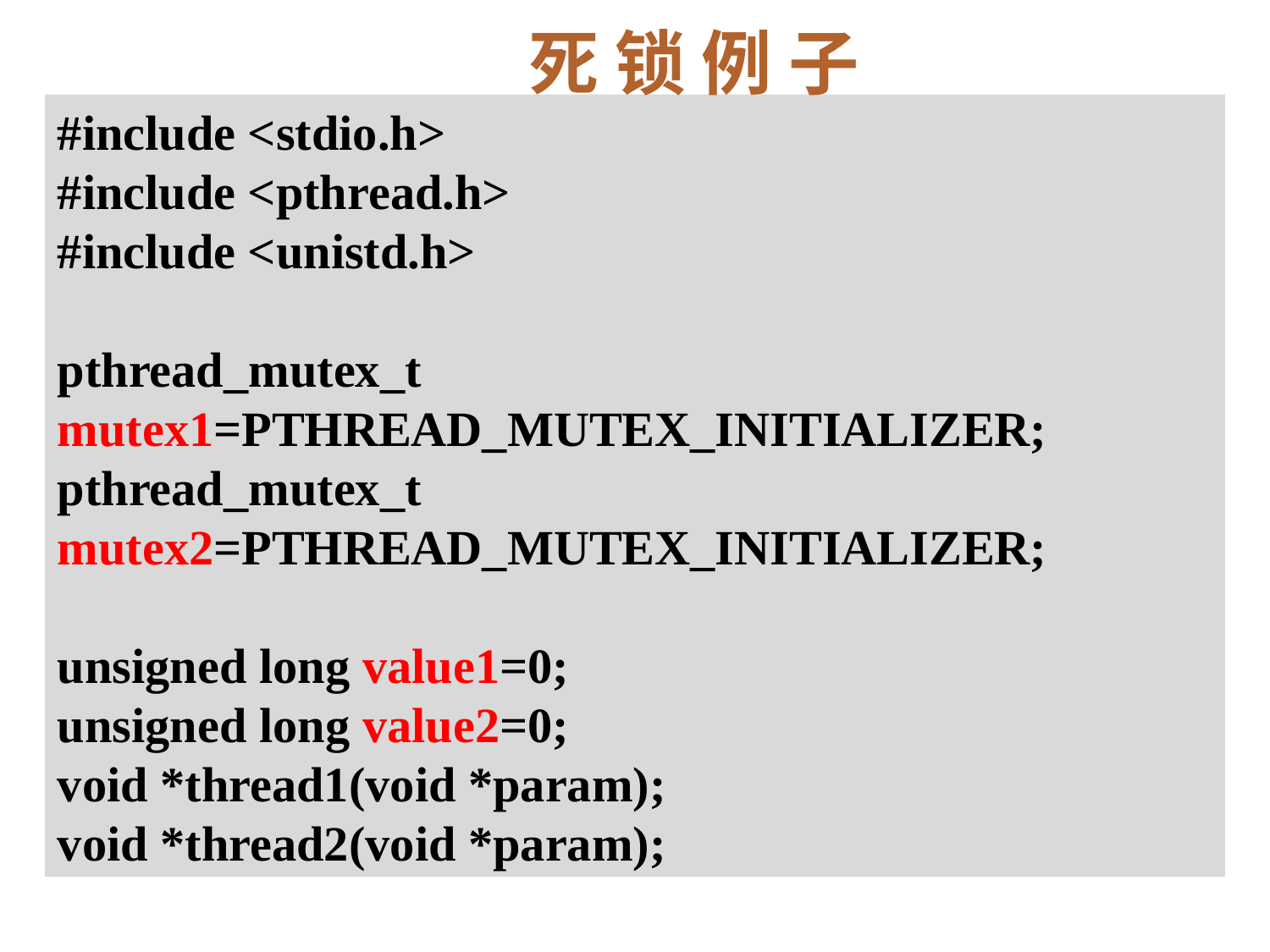

死 锁 例 子
#include <stdio.h>
#include <pthread.h>
#include <unistd.h>

pthread_mutex_t mutex1=PTHREAD_MUTEX_INITIALIZER;
pthread_mutex_t mutex2=PTHREAD_MUTEX_INITIALIZER;

unsigned long value1=0;
unsigned long value2=0;
void *thread1(void *param);
void *thread2(void *param);